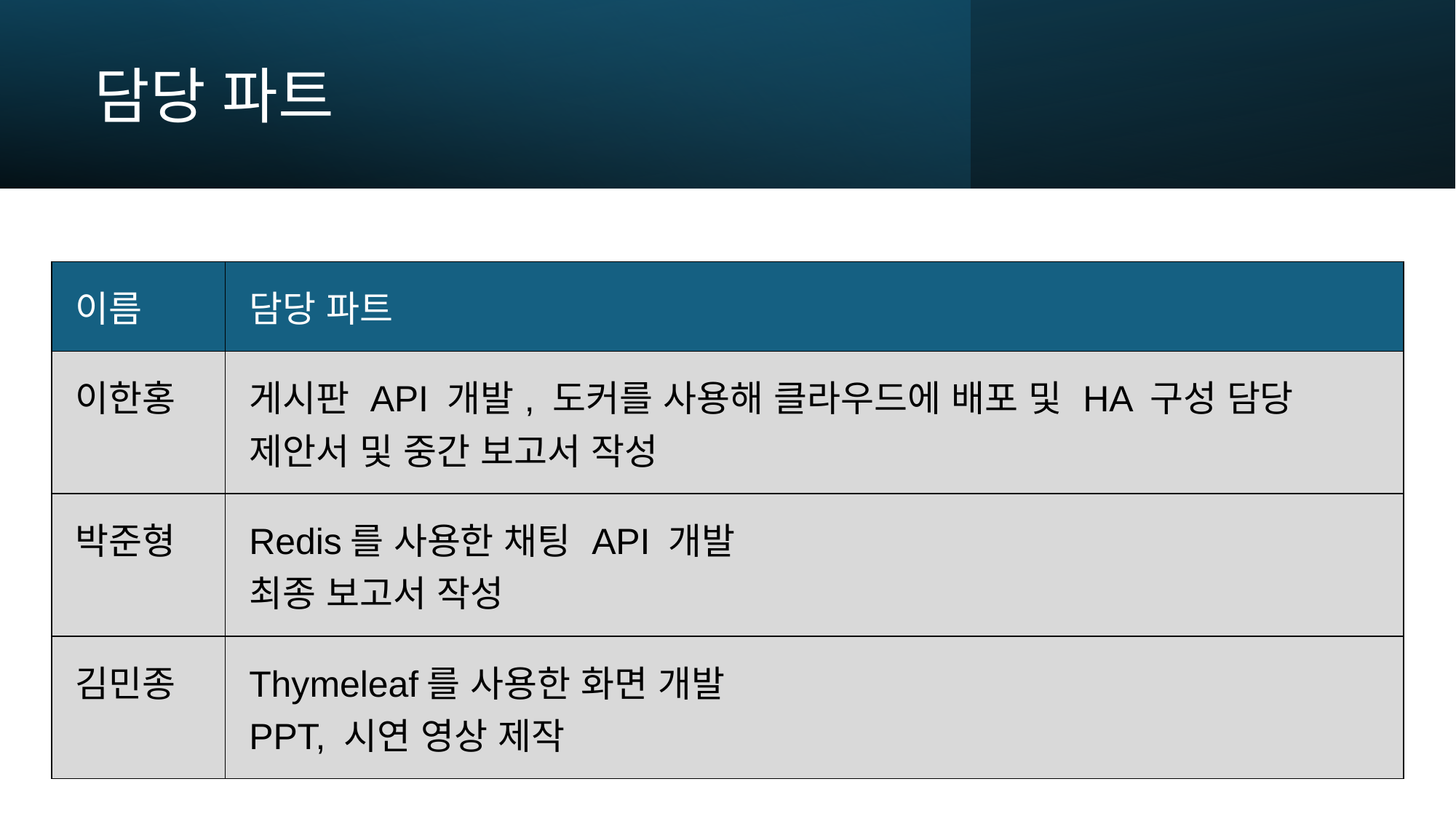

담당 파트
| 이름 | 담당 파트 |
| --- | --- |
| 이한홍 | 게시판 API 개발, 도커를 사용해 클라우드에 배포 및 HA 구성 담당 제안서 및 중간 보고서 작성 |
| 박준형 | Redis를 사용한 채팅 API 개발 최종 보고서 작성 |
| 김민종 | Thymeleaf를 사용한 화면 개발 PPT, 시연 영상 제작 |